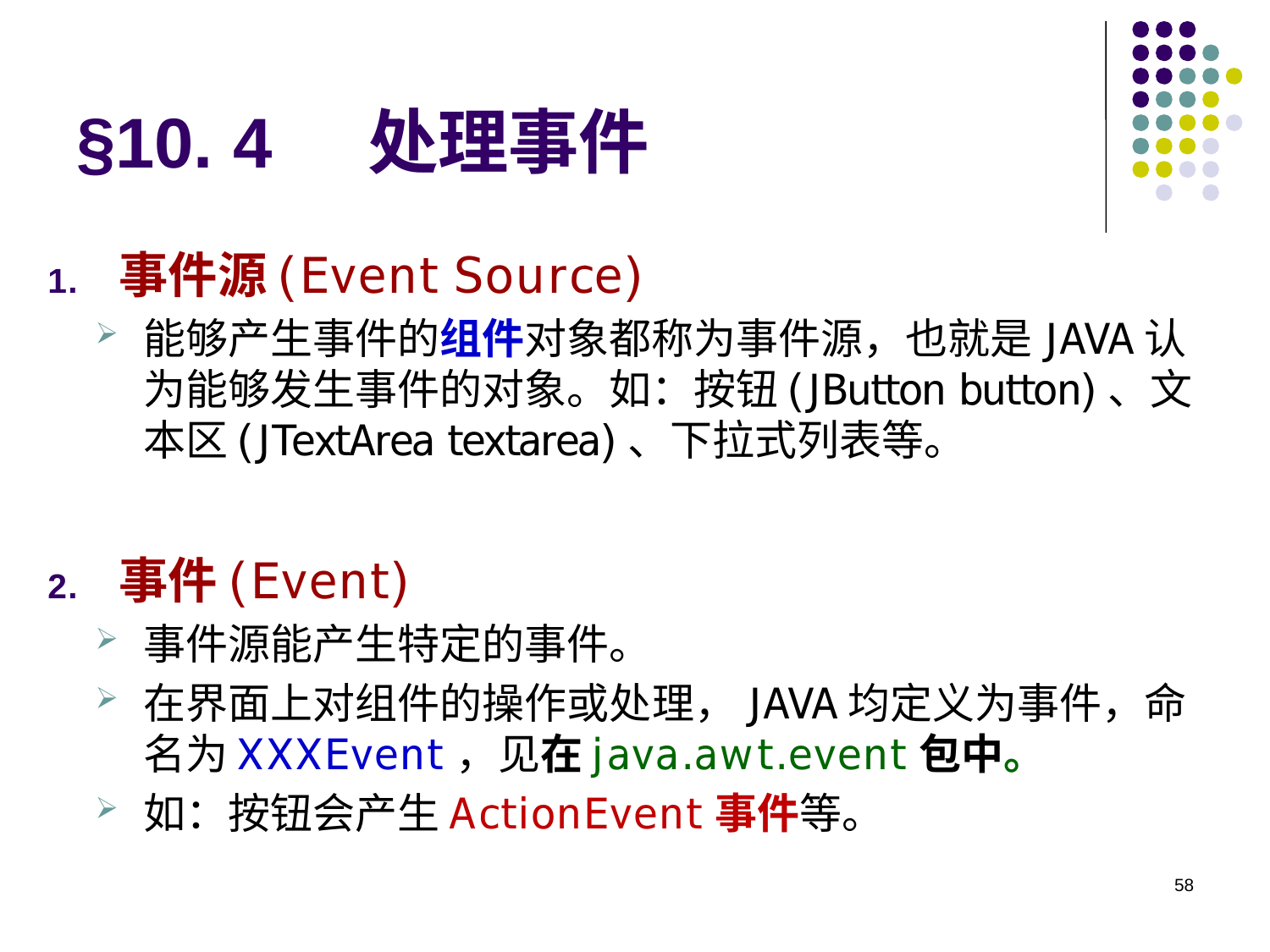

# §10. 4    处理事件
事件源(Event Source)
能够产生事件的组件对象都称为事件源，也就是JAVA认为能够发生事件的对象。如：按钮(JButton button)、文本区(JTextArea textarea)、下拉式列表等。

事件(Event)
事件源能产生特定的事件。
在界面上对组件的操作或处理，JAVA均定义为事件，命名为XXXEvent，见在java.awt.event包中。
如：按钮会产生ActionEvent事件等。
58